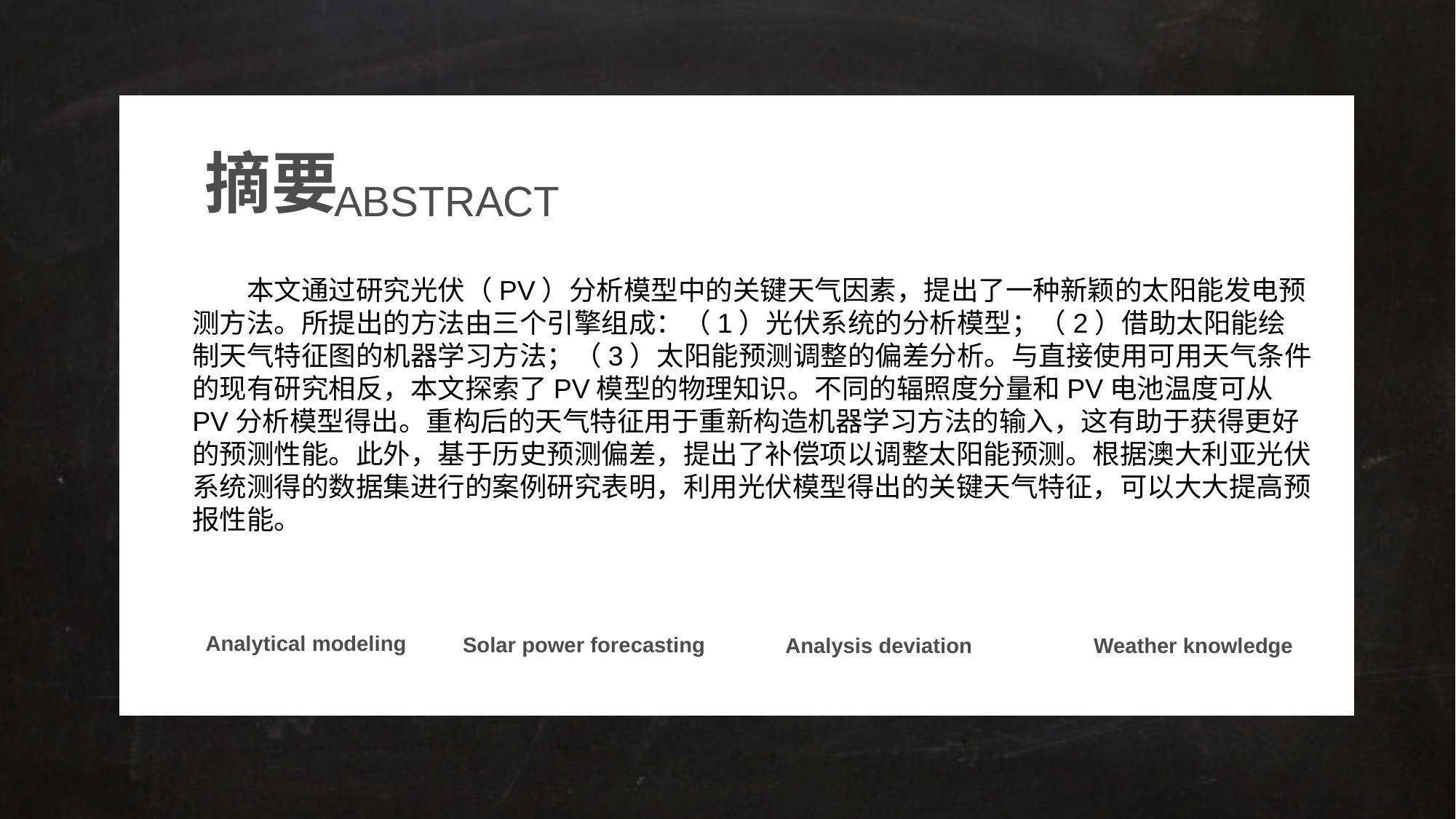

摘要
ABSTRACT
本文通过研究光伏（PV）分析模型中的关键天气因素，提出了一种新颖的太阳能发电预测方法。所提出的方法由三个引擎组成：（1）光伏系统的分析模型；（2）借助太阳能绘制天气特征图的机器学习方法；（3）太阳能预测调整的偏差分析。与直接使用可用天气条件的现有研究相反，本文探索了PV模型的物理知识。不同的辐照度分量和PV电池温度可从PV分析模型得出。重构后的天气特征用于重新构造机器学习方法的输入，这有助于获得更好的预测性能。此外，基于历史预测偏差，提出了补偿项以调整太阳能预测。根据澳大利亚光伏系统测得的数据集进行的案例研究表明，利用光伏模型得出的关键天气特征，可以大大提高预报性能。
Analytical modeling
Solar power forecasting
Analysis deviation
Weather knowledge